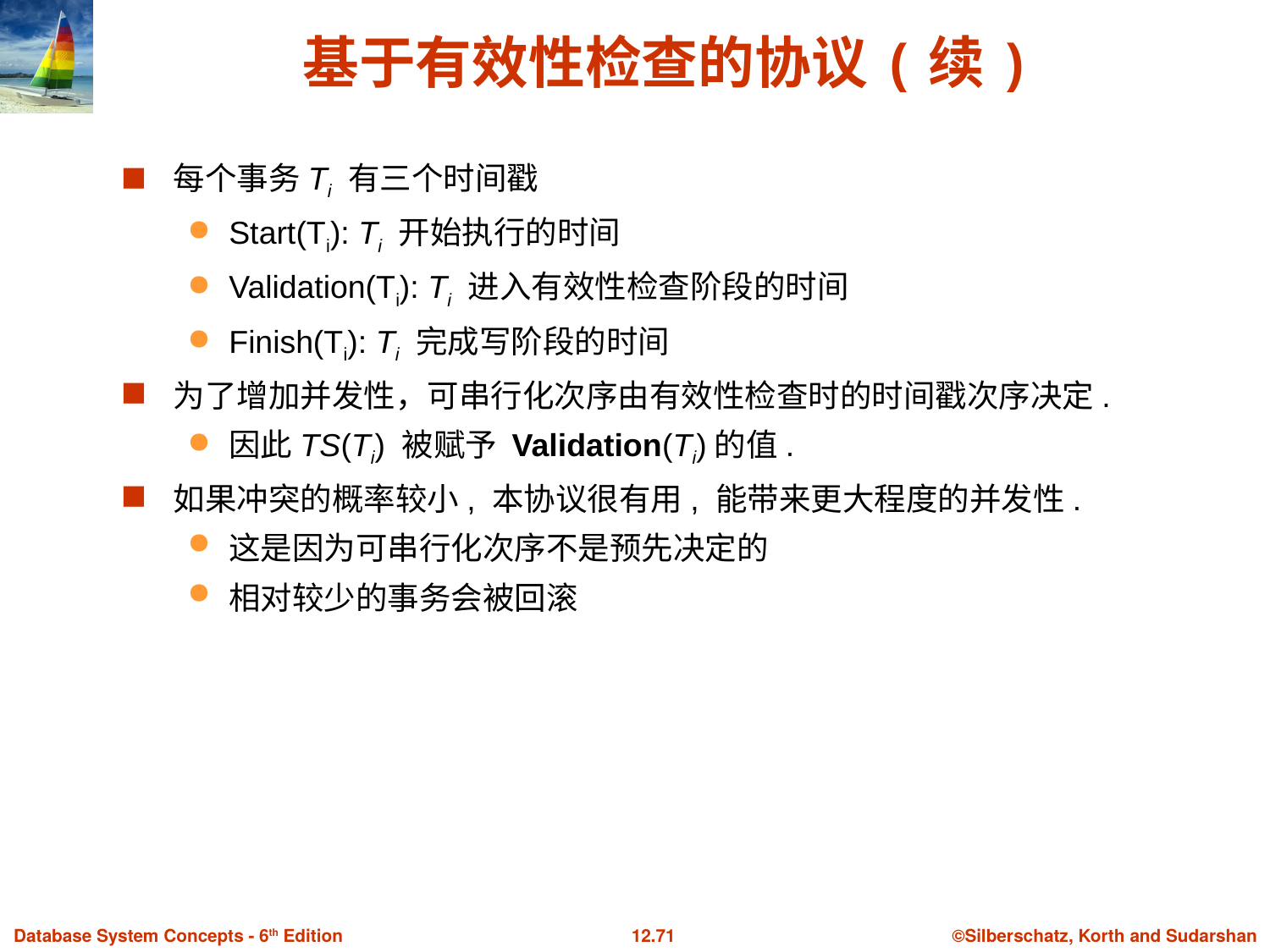

# 基于有效性检查的协议(续)
每个事务Ti 有三个时间戳
Start(Ti): Ti 开始执行的时间
Validation(Ti): Ti 进入有效性检查阶段的时间
Finish(Ti): Ti 完成写阶段的时间
为了增加并发性，可串行化次序由有效性检查时的时间戳次序决定.
因此TS(Ti) 被赋予 Validation(Ti)的值.
如果冲突的概率较小, 本协议很有用, 能带来更大程度的并发性.
这是因为可串行化次序不是预先决定的
相对较少的事务会被回滚